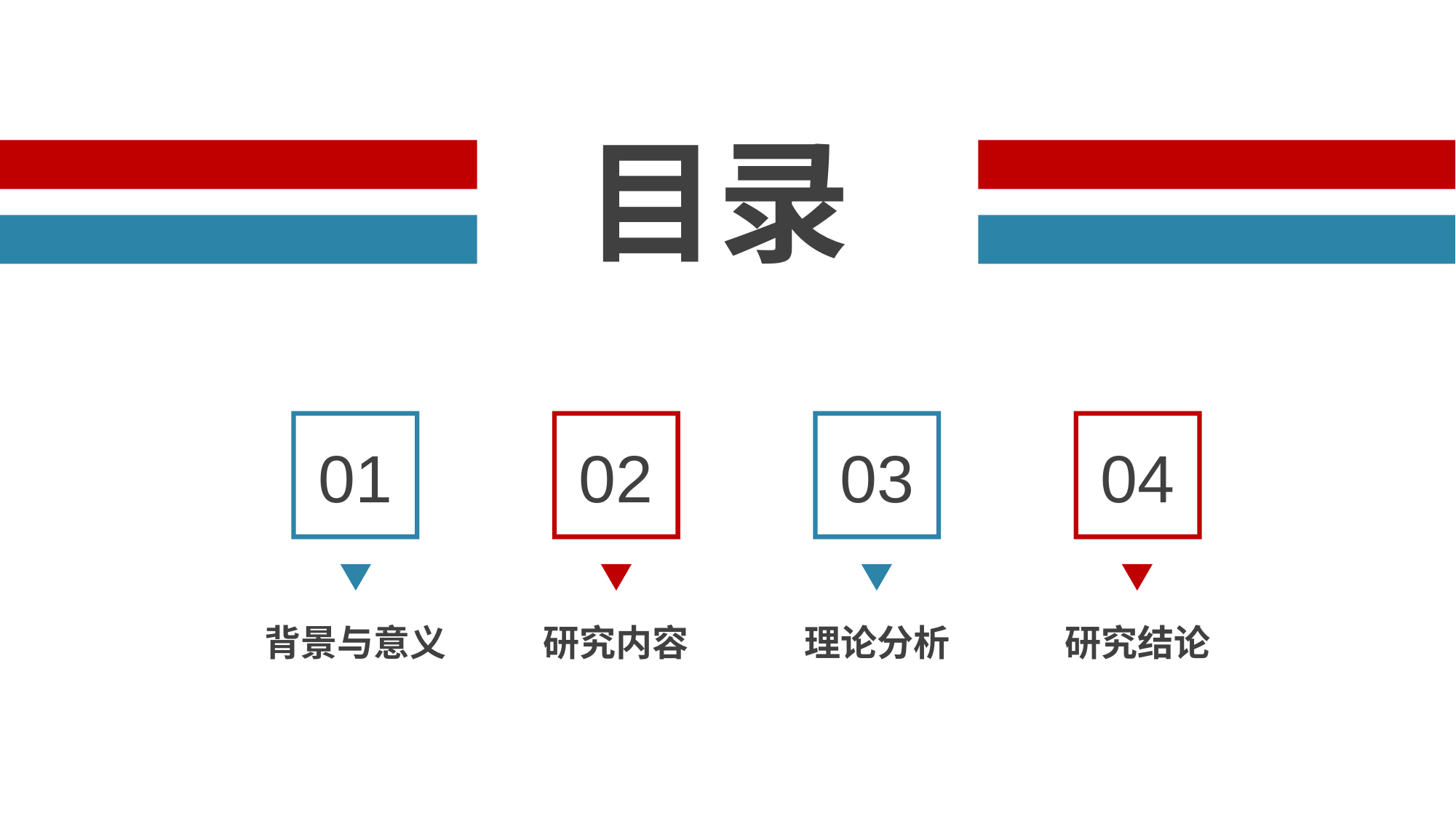

目录

01

背景与意义

02

研究内容

03

理论分析

04

研究结论